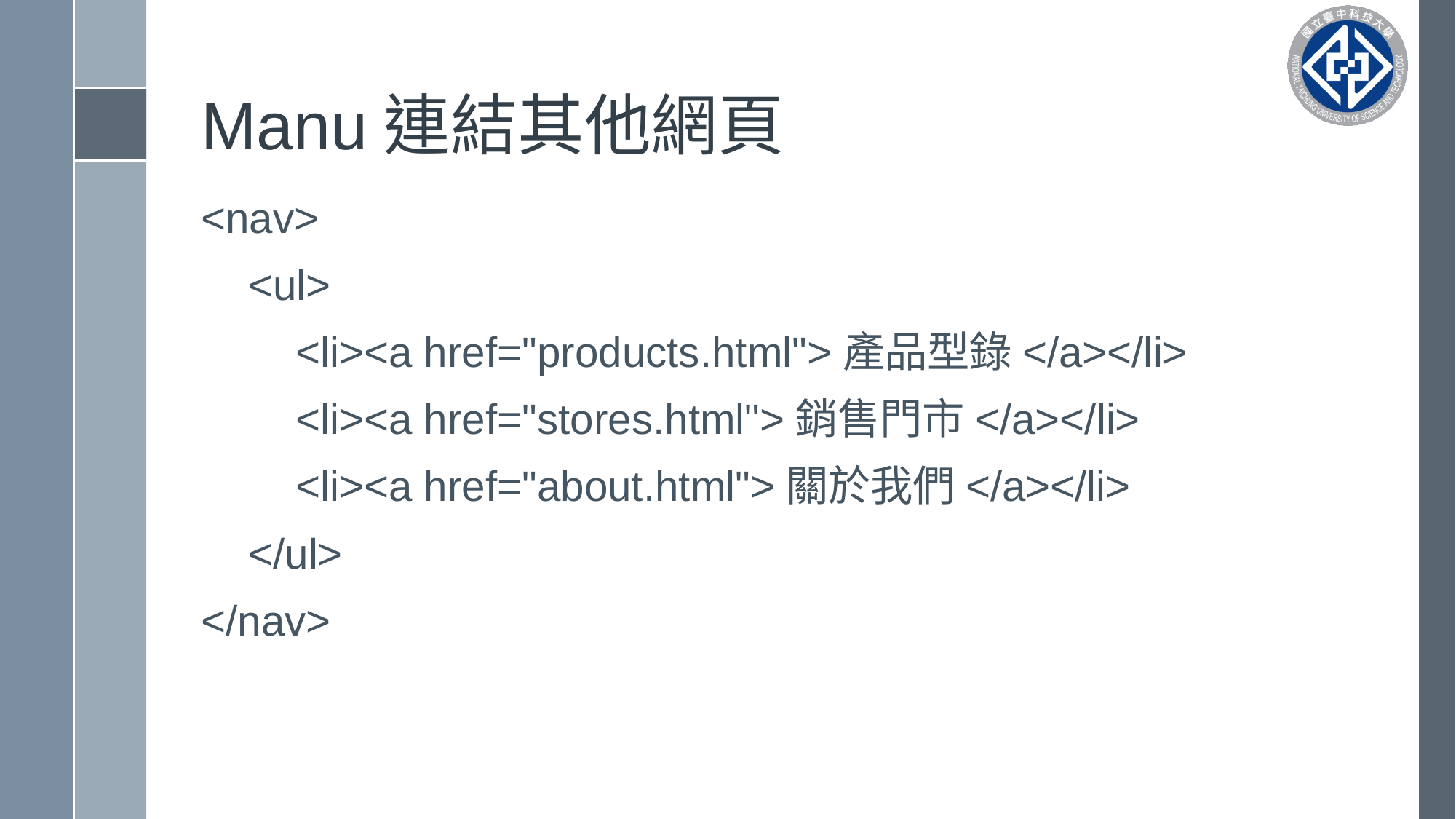

# Manu連結其他網頁
<nav>
    <ul>
        <li><a href="products.html">產品型錄</a></li>
        <li><a href="stores.html">銷售門市</a></li>
        <li><a href="about.html">關於我們</a></li>
    </ul>
</nav>